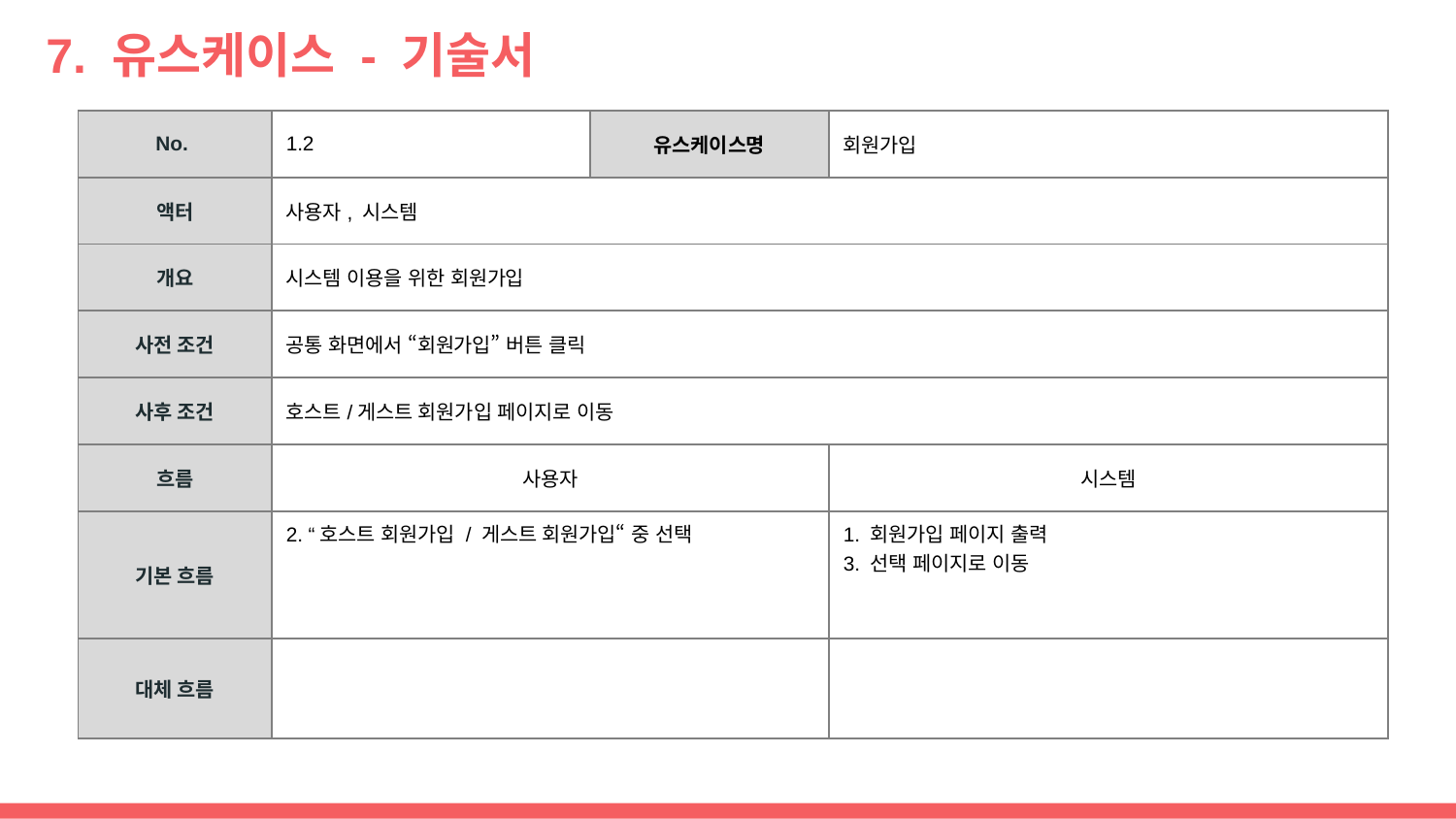

# 7. 유스케이스 - 기술서
| No. | 1.2 | 유스케이스명 | 회원가입 |
| --- | --- | --- | --- |
| 액터 | 사용자, 시스템 |  |  |
| 개요 | 시스템 이용을 위한 회원가입 |  |  |
| 사전 조건 | 공통 화면에서 “회원가입” 버튼 클릭 |  |  |
| 사후 조건 | 호스트/게스트 회원가입 페이지로 이동 |  |  |
| 흐름 | 사용자 |  | 시스템 |
| 기본 흐름 | 2. “호스트 회원가입 / 게스트 회원가입“ 중 선택 |  | 1. 회원가입 페이지 출력 3. 선택 페이지로 이동 |
| 대체 흐름 |  |  |  |